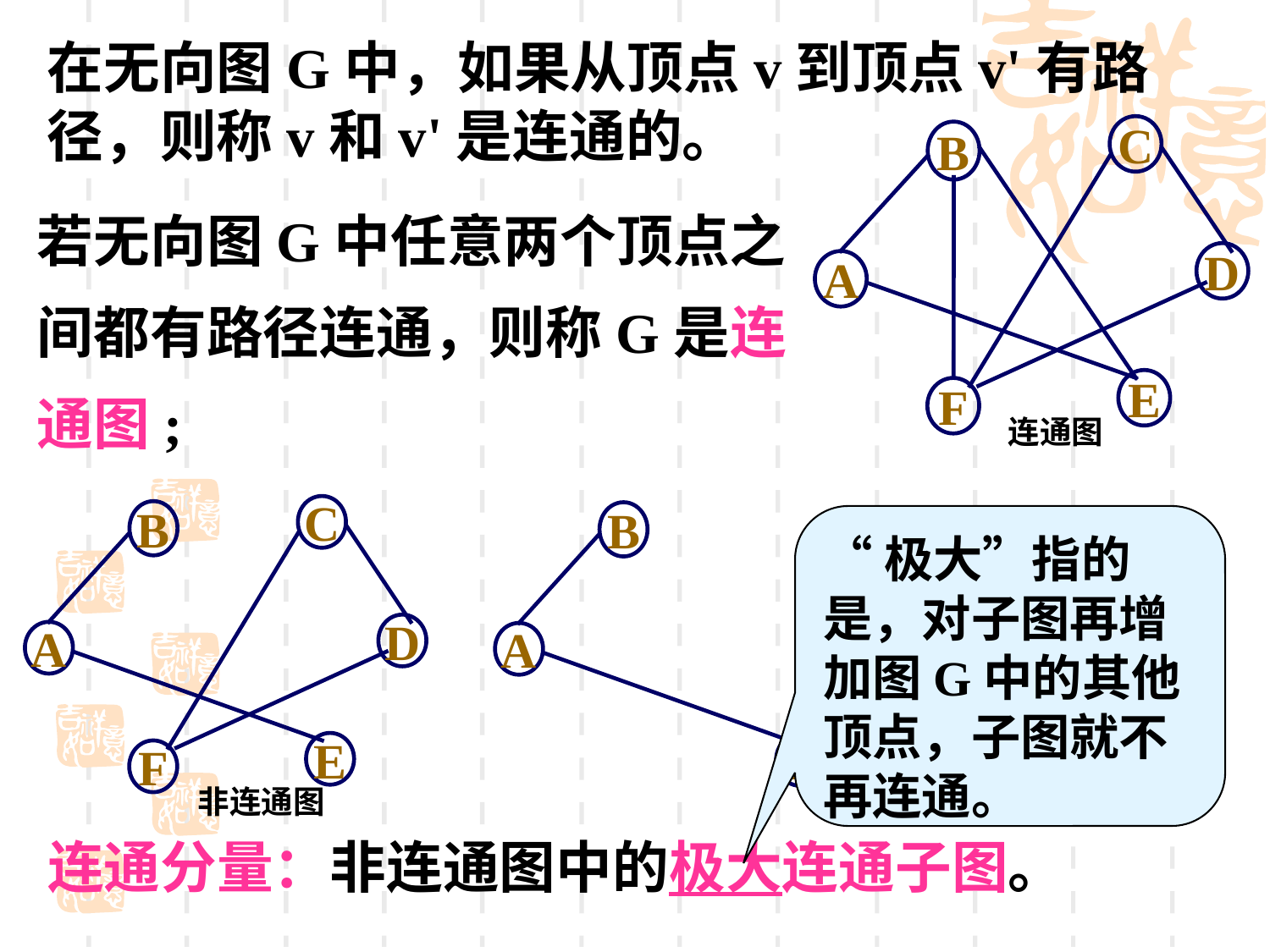

在无向图G中，如果从顶点v到顶点v'有路径，则称v和v'是连通的。
C
B

D
A

E
F
若无向图G中任意两个顶点之间都有路径连通，则称G是连通图;
连通图
C
B

D
A

E
F
非连通图
B

A

E
“极大”指的是，对子图再增加图G中的其他顶点，子图就不再连通。
C

D

F
连通分量：非连通图中的极大连通子图。